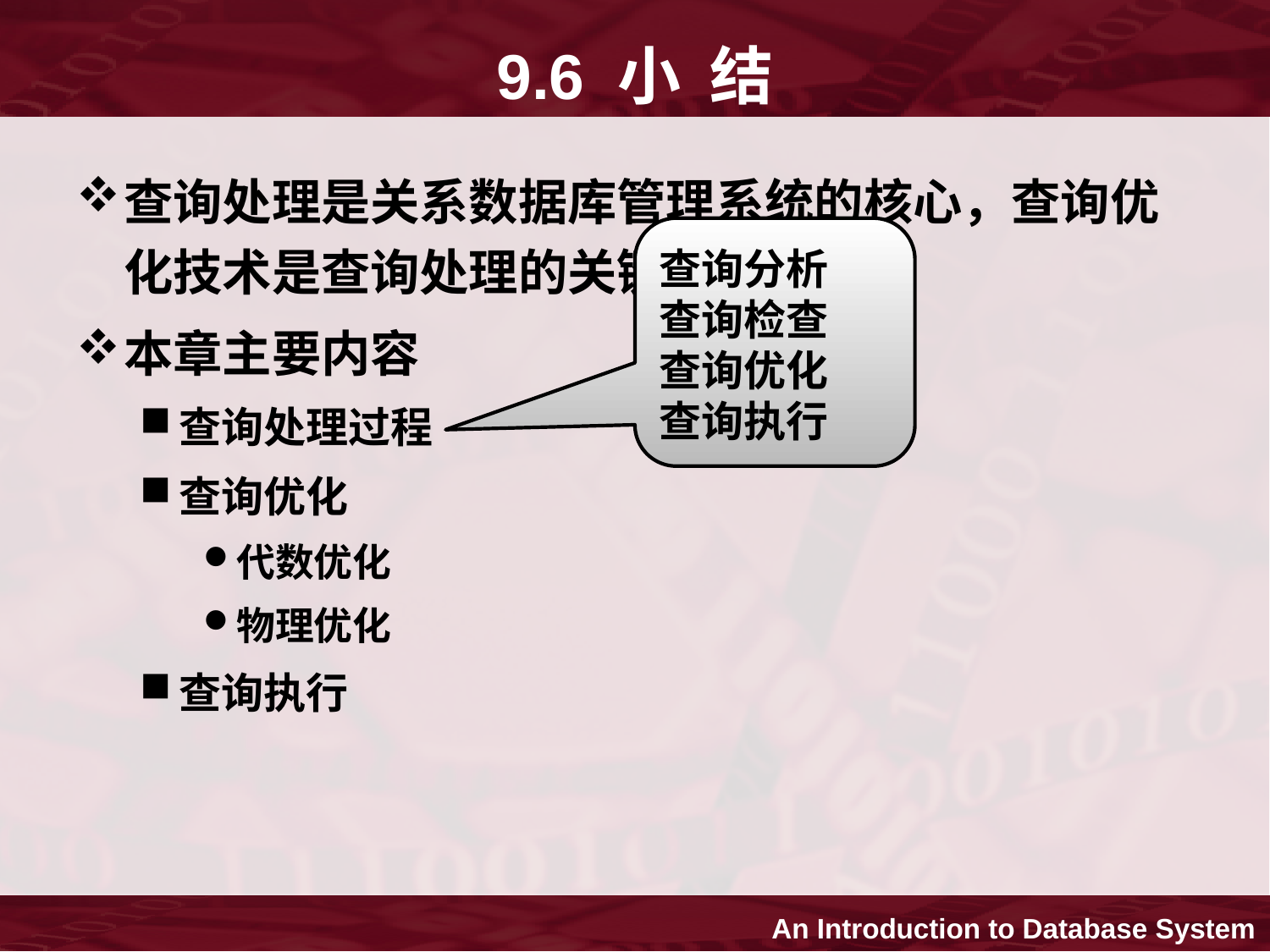

# 9.6 小  结
查询处理是关系数据库管理系统的核心，查询优化技术是查询处理的关键技术
本章主要内容
查询处理过程
查询优化
代数优化
物理优化
查询执行

查询分析
查询检查
查询优化
查询执行